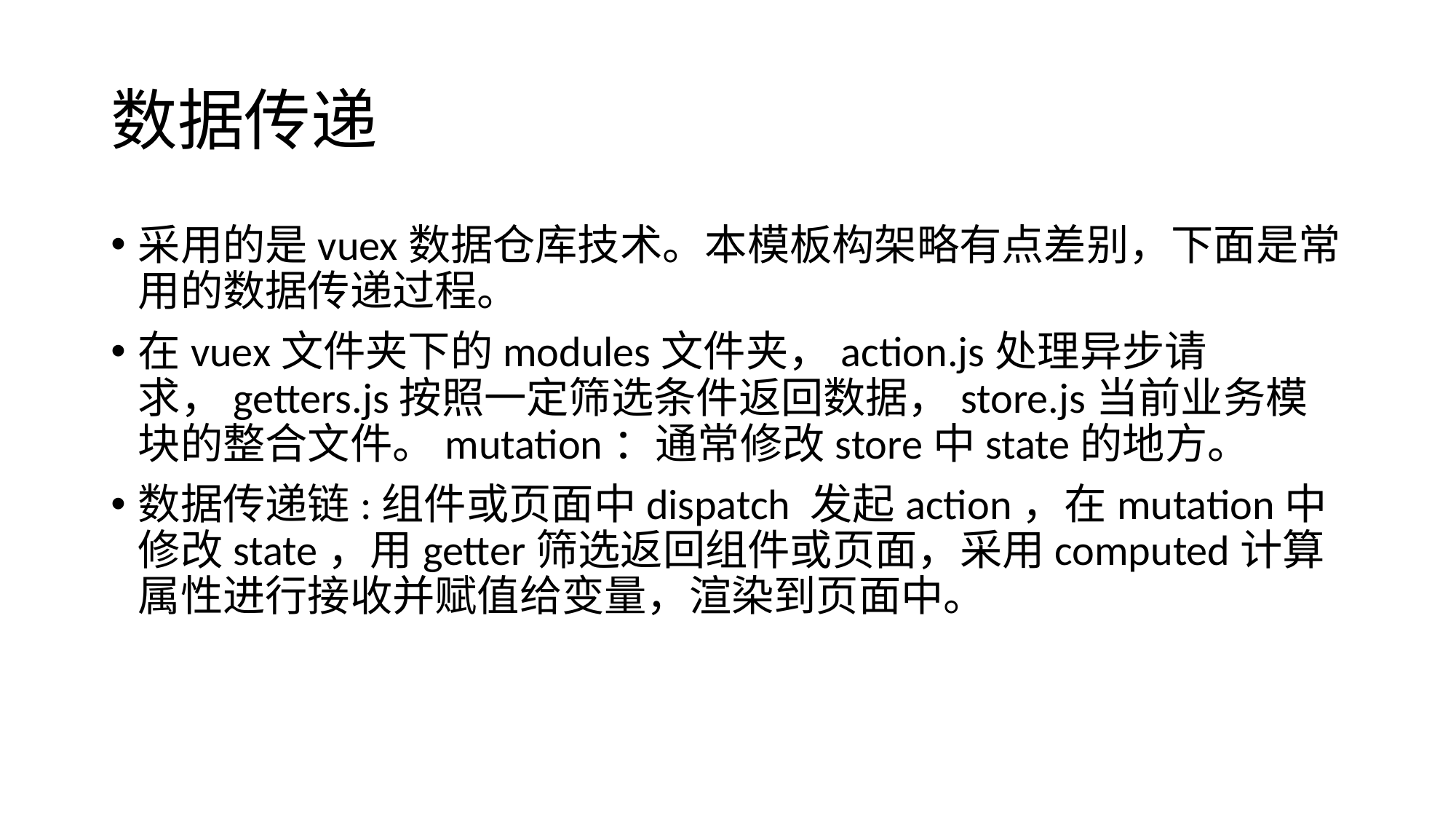

# 数据传递
采用的是vuex数据仓库技术。本模板构架略有点差别，下面是常用的数据传递过程。
在vuex文件夹下的modules文件夹，action.js处理异步请求，getters.js按照一定筛选条件返回数据，store.js当前业务模块的整合文件。mutation：通常修改store中state的地方。
数据传递链:组件或页面中dispatch 发起action，在mutation中修改state，用getter筛选返回组件或页面，采用computed计算属性进行接收并赋值给变量，渲染到页面中。